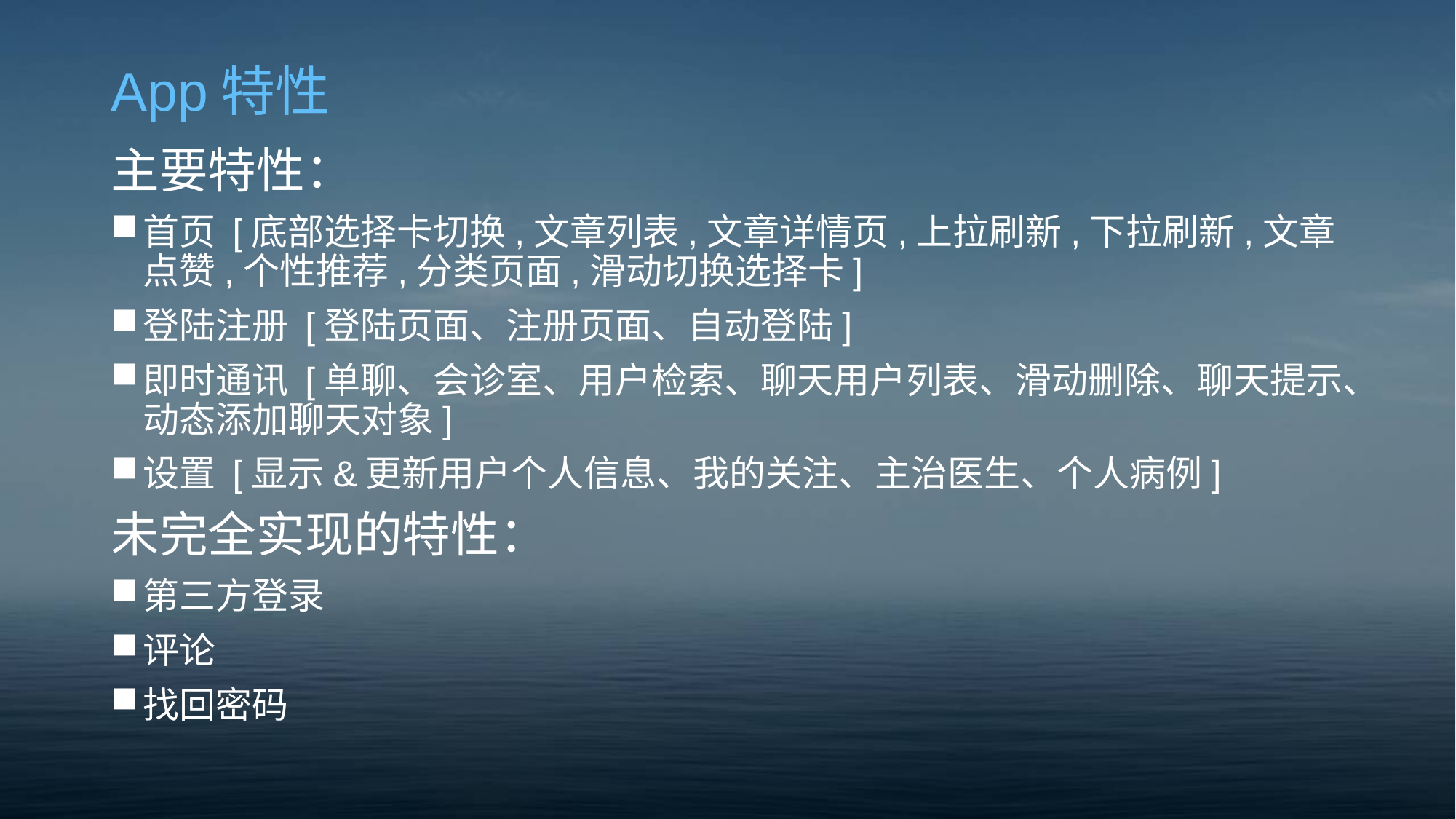

# App特性
主要特性：
首页 [底部选择卡切换,文章列表,文章详情页,上拉刷新,下拉刷新,文章点赞,个性推荐,分类页面,滑动切换选择卡]
登陆注册 [登陆页面、注册页面、自动登陆]
即时通讯 [单聊、会诊室、用户检索、聊天用户列表、滑动删除、聊天提示、动态添加聊天对象]
设置 [显示&更新用户个人信息、我的关注、主治医生、个人病例]
未完全实现的特性：
第三方登录
评论
找回密码